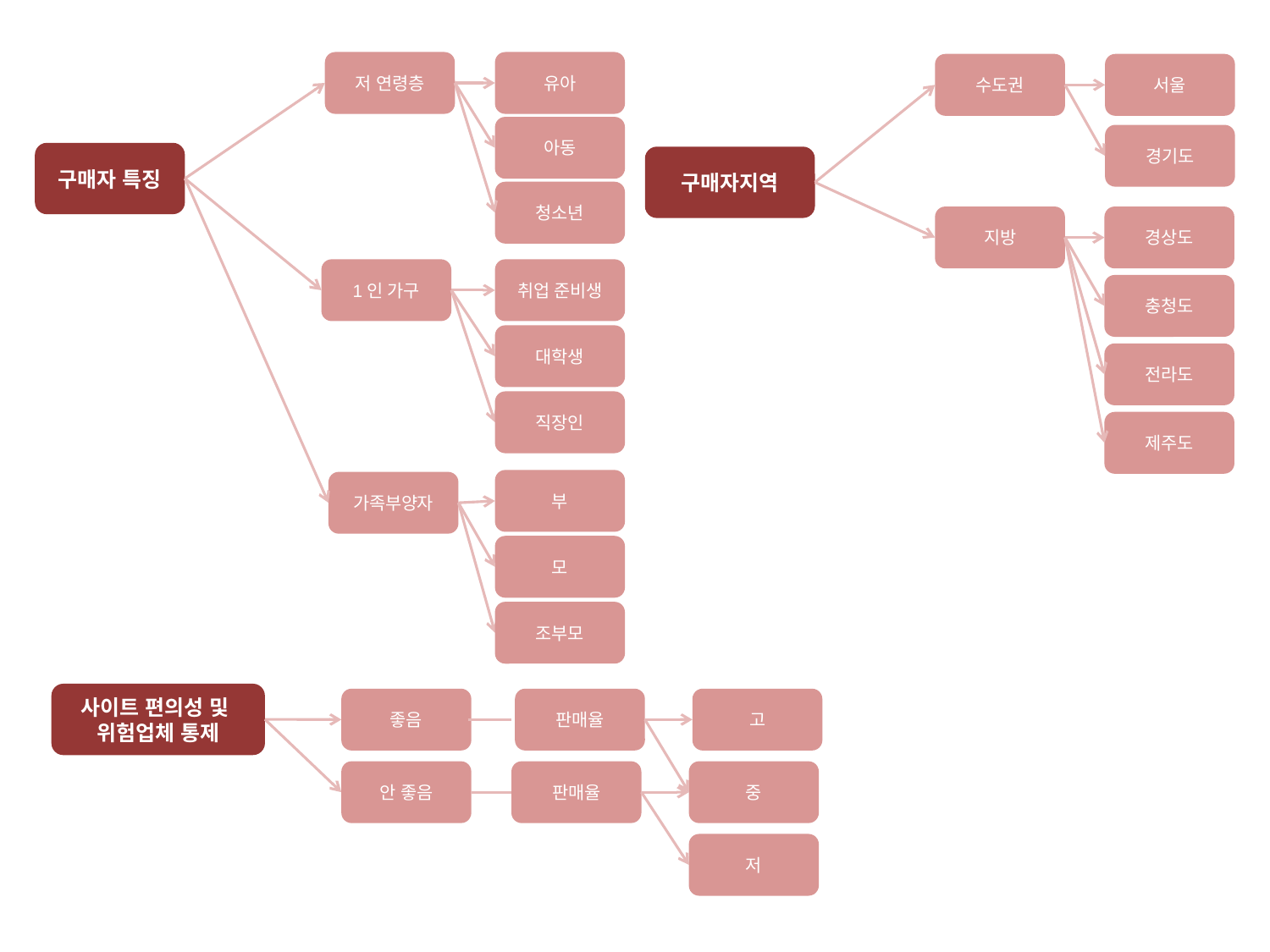

저 연령층
유아
아동
구매자 특징
청소년
1인 가구
취업 준비생
대학생
직장인
부
가족부양자
모
조부모
수도권
서울
경기도
구매자지역
지방
경상도
충청도
전라도
제주도
사이트 편의성 및
위험업체 통제
좋음
판매율
고
안 좋음
판매율
중
저